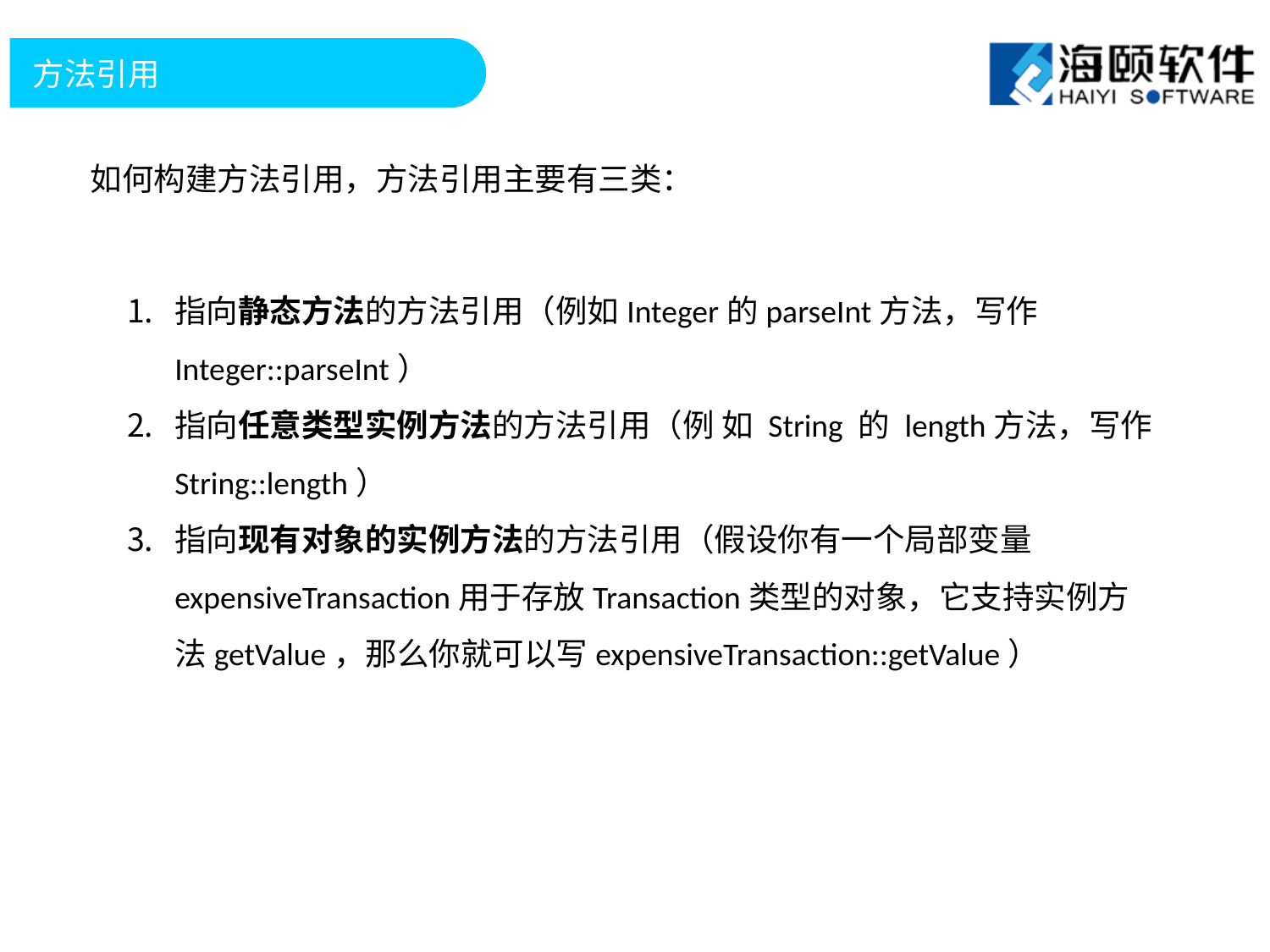

方法引用
如何构建方法引用，方法引用主要有三类：
指向静态方法的方法引用（例如Integer的parseInt方法，写作Integer::parseInt）
指向任意类型实例方法的方法引用（例 如 String 的 length方法，写作String::length）
指向现有对象的实例方法的方法引用（假设你有一个局部变量expensiveTransaction用于存放Transaction类型的对象，它支持实例方法getValue，那么你就可以写expensiveTransaction::getValue）